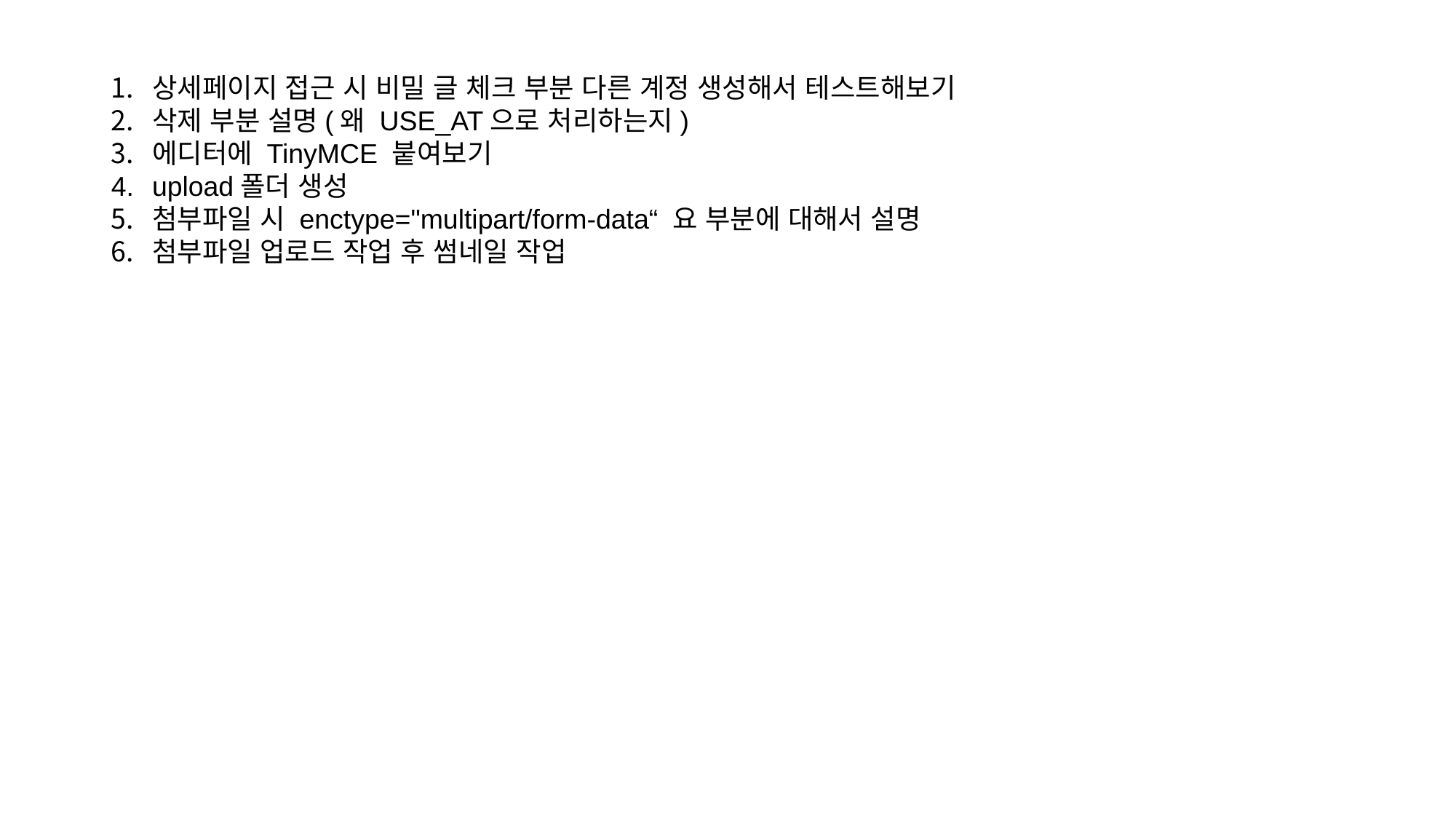

상세페이지 접근 시 비밀 글 체크 부분 다른 계정 생성해서 테스트해보기
삭제 부분 설명(왜 USE_AT으로 처리하는지)
에디터에 TinyMCE 붙여보기
upload폴더 생성
첨부파일 시 enctype="multipart/form-data“ 요 부분에 대해서 설명
첨부파일 업로드 작업 후 썸네일 작업